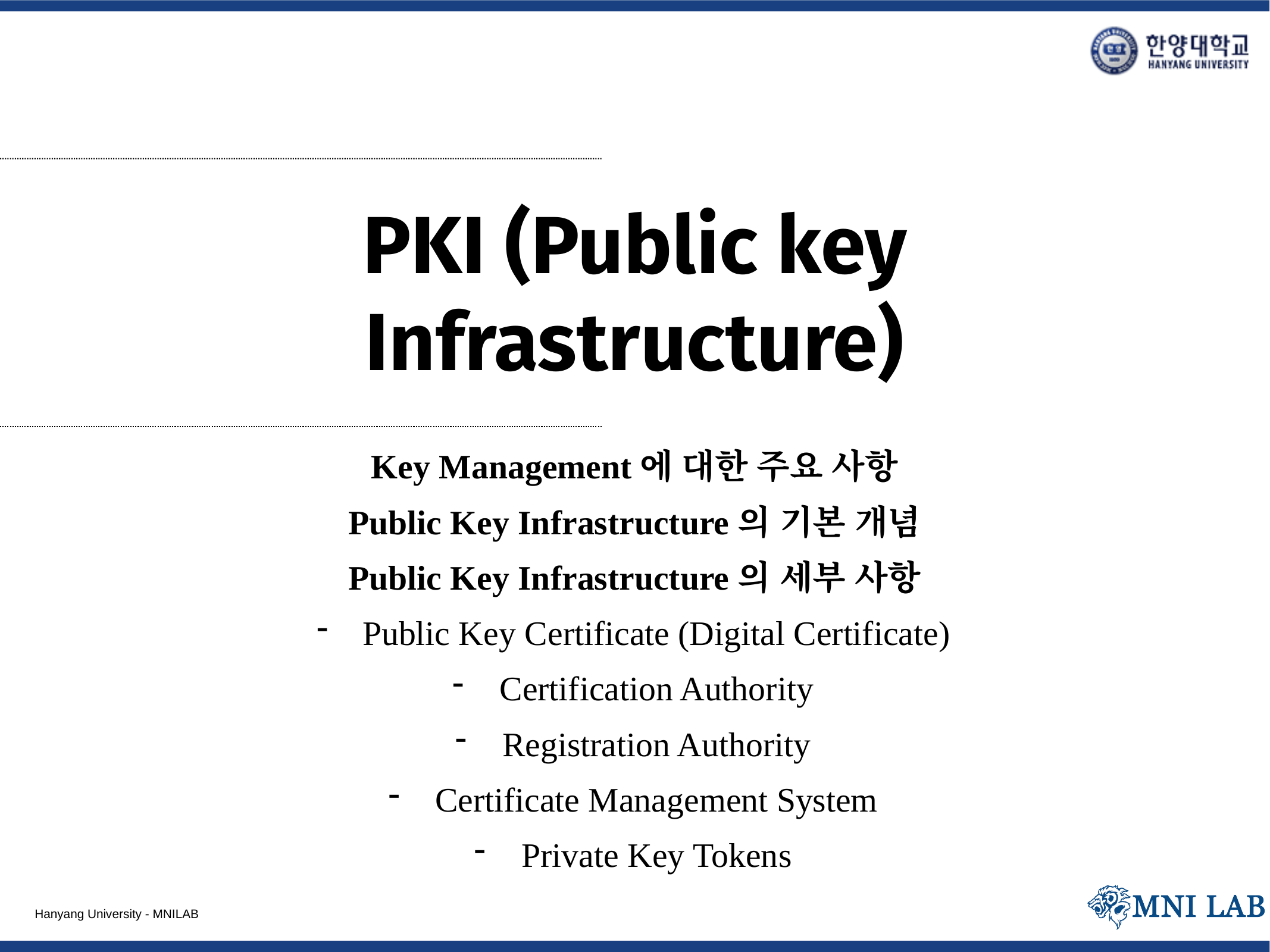

# PKI (Public key Infrastructure)
Key Management에 대한 주요 사항
Public Key Infrastructure의 기본 개념
Public Key Infrastructure의 세부 사항
Public Key Certificate (Digital Certificate)
Certification Authority
Registration Authority
Certificate Management System
Private Key Tokens